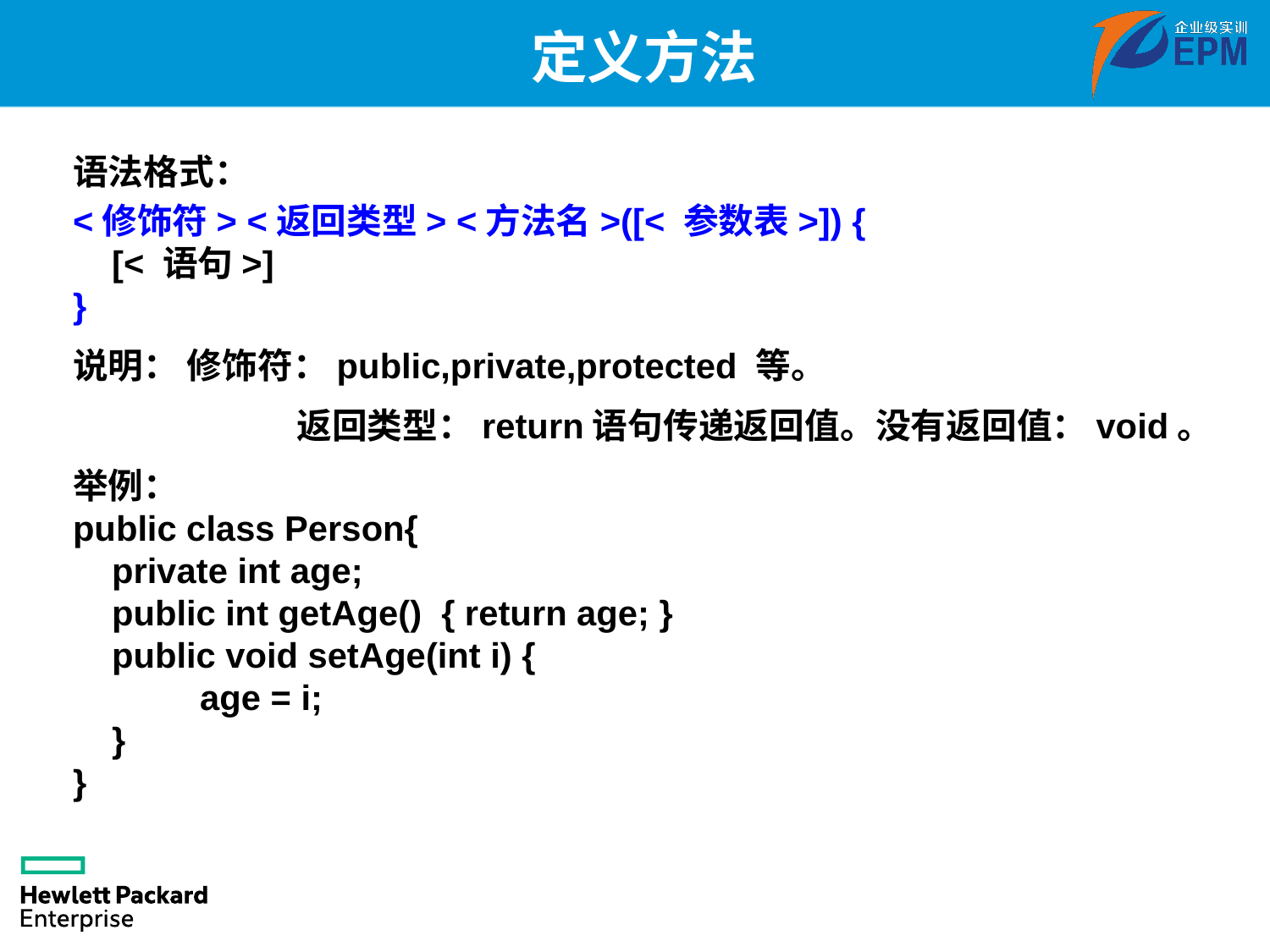

# 定义方法
语法格式：
<修饰符> <返回类型> <方法名>([< 参数表>]) {
    [< 语句>]
}
说明： 修饰符：public,private,protected 等。
	           返回类型：return语句传递返回值。没有返回值：void。
举例：
public class Person{
    private int age;
    public int getAge()  { return age; }
    public void setAge(int i) {
	age = i;
    }
}